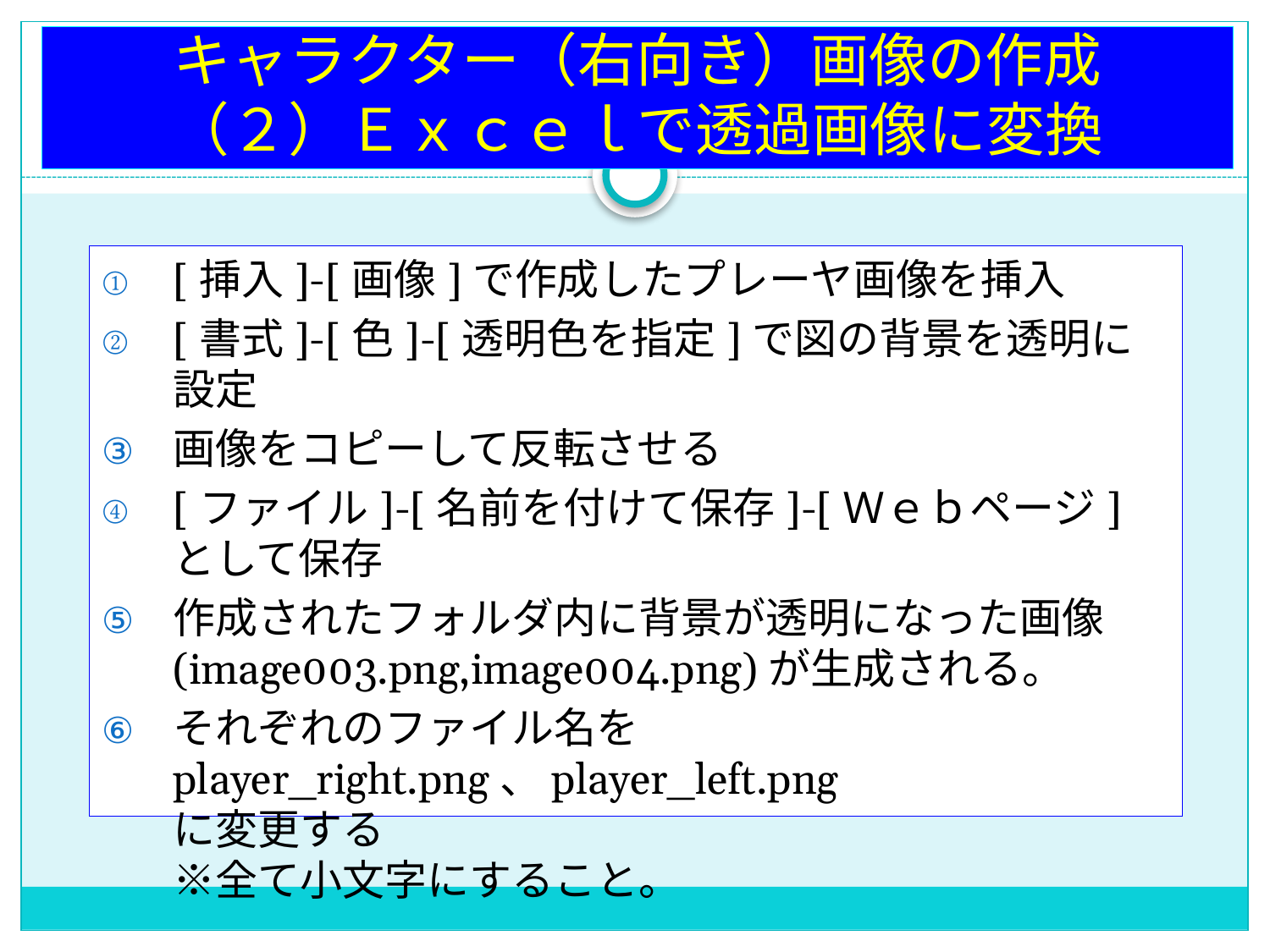

# キャラクター（右向き）画像の作成 （２）Ｅｘｃｅｌで透過画像に変換
[挿入]-[画像]で作成したプレーヤ画像を挿入
[書式]-[色]-[透明色を指定]で図の背景を透明に設定
画像をコピーして反転させる
[ファイル]-[名前を付けて保存]-[Ｗｅｂページ]として保存
作成されたフォルダ内に背景が透明になった画像(image003.png,image004.png)が生成される。
それぞれのファイル名を
player_right.png、player_left.png
に変更する
※全て小文字にすること。